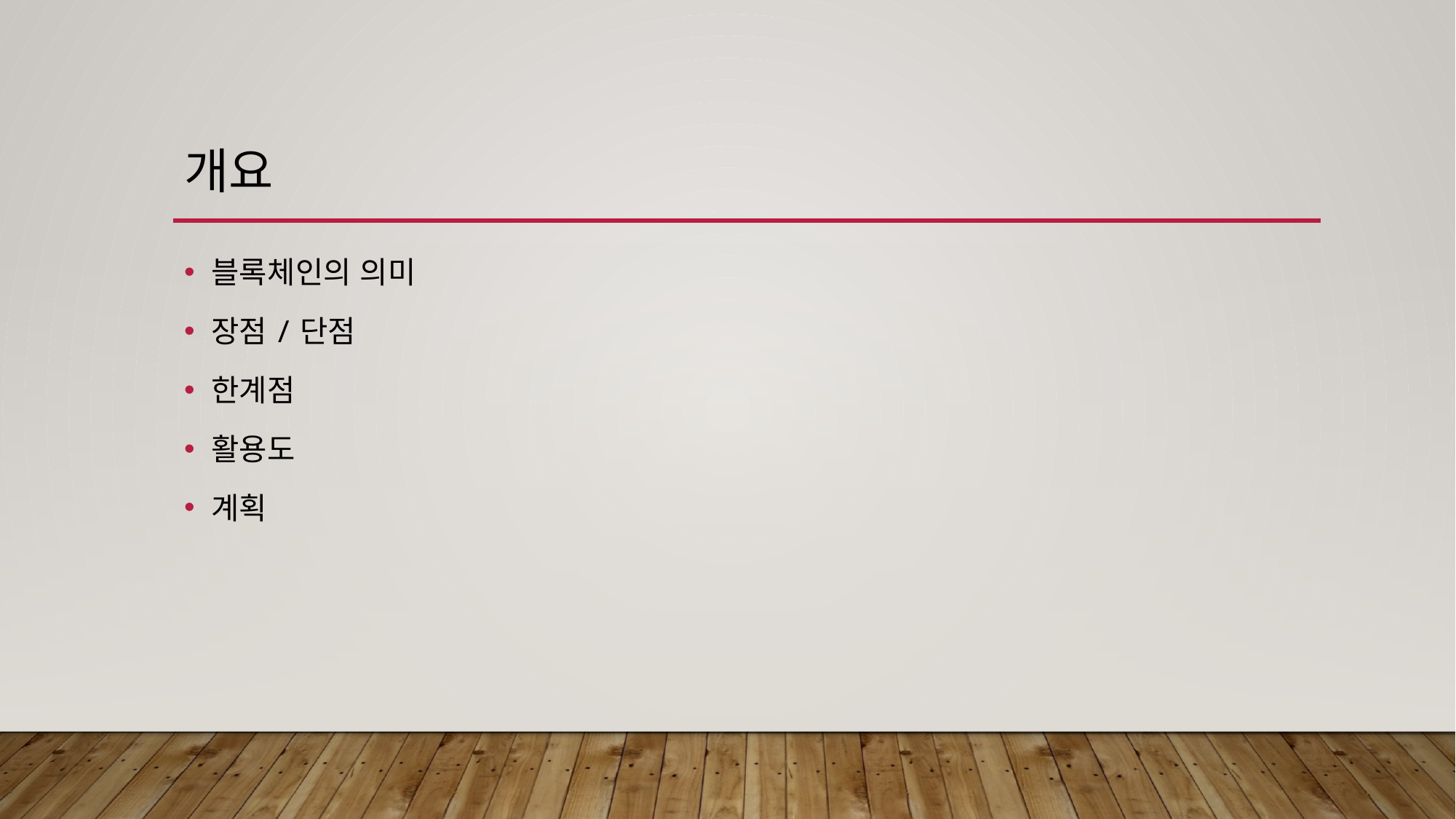

# 개요
블록체인의 의미
장점/단점
한계점
활용도
계획